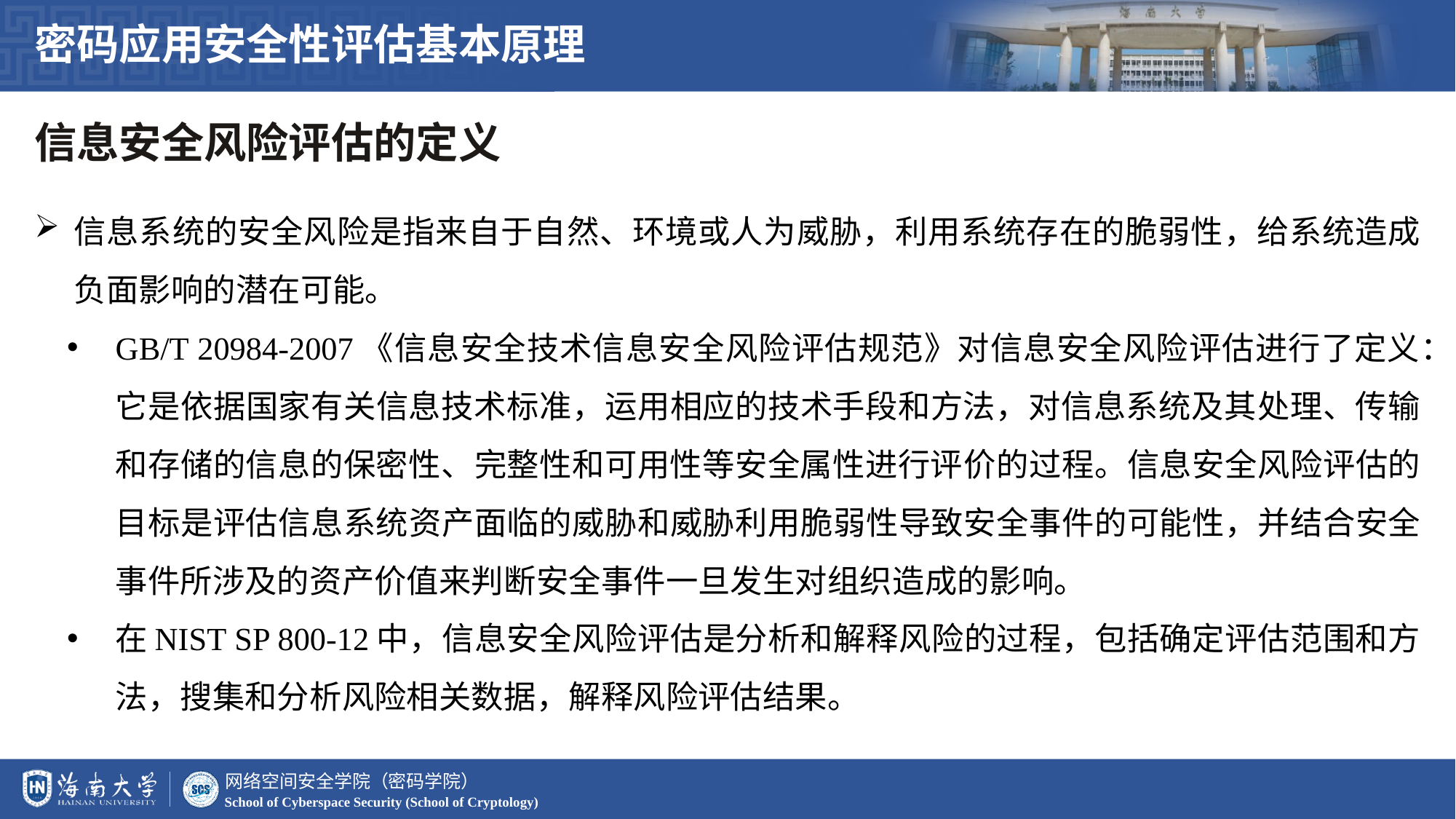

密码应用安全性评估基本原理
信息安全风险评估的定义
信息系统的安全风险是指来自于自然、环境或人为威胁，利用系统存在的脆弱性，给系统造成负面影响的潜在可能。
GB/T 20984-2007《信息安全技术信息安全风险评估规范》对信息安全风险评估进行了定义：它是依据国家有关信息技术标准，运用相应的技术手段和方法，对信息系统及其处理、传输和存储的信息的保密性、完整性和可用性等安全属性进行评价的过程。信息安全风险评估的目标是评估信息系统资产面临的威胁和威胁利用脆弱性导致安全事件的可能性，并结合安全事件所涉及的资产价值来判断安全事件一旦发生对组织造成的影响。
在NIST SP 800-12中，信息安全风险评估是分析和解释风险的过程，包括确定评估范围和方法，搜集和分析风险相关数据，解释风险评估结果。
26